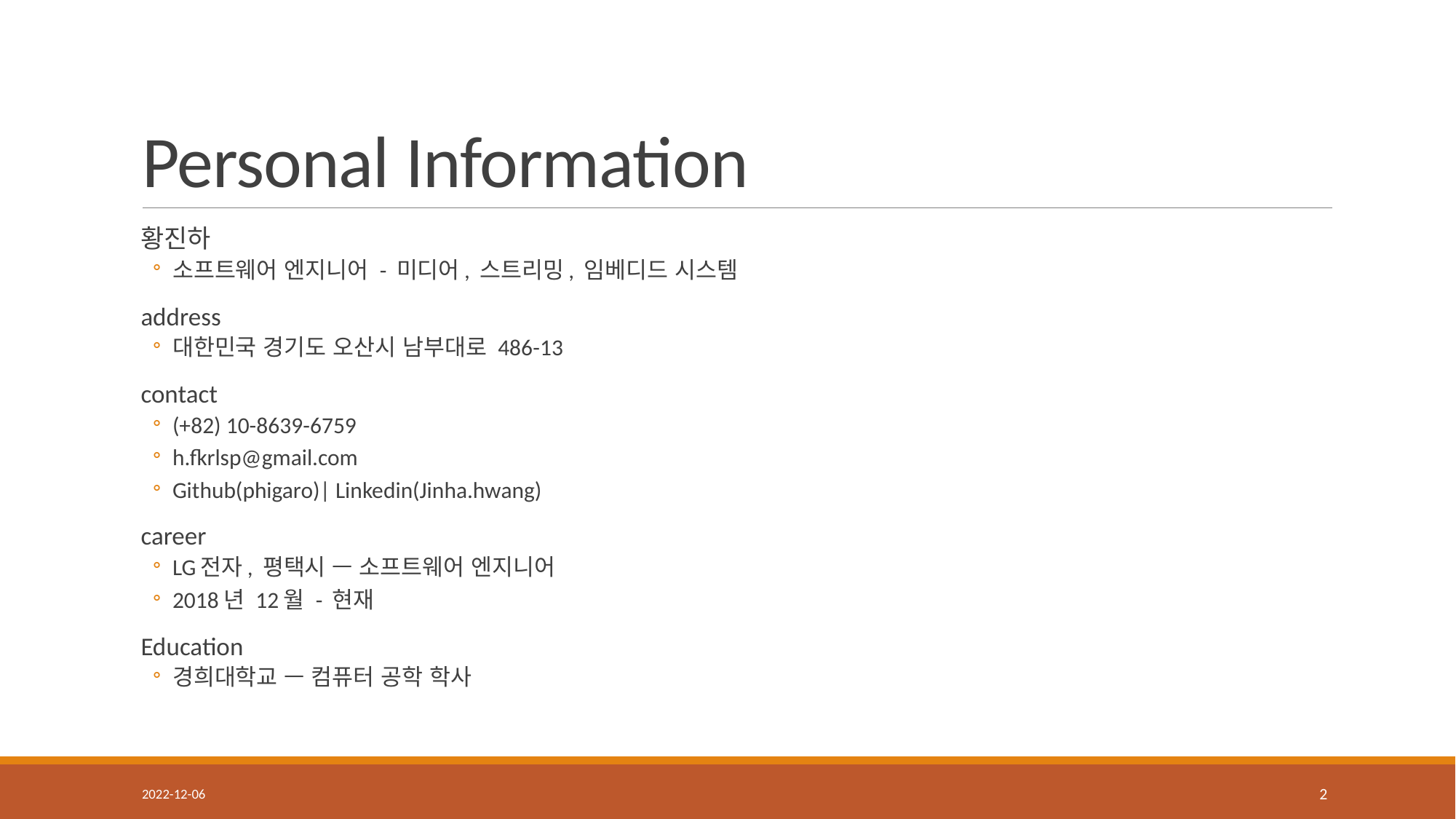

# Personal Information
황진하
소프트웨어 엔지니어 - 미디어, 스트리밍, 임베디드 시스템
address
대한민국 경기도 오산시 남부대로 486-13
contact
(+82) 10-8639-6759
h.fkrlsp@gmail.com
Github(phigaro)| Linkedin(Jinha.hwang)
career
LG전자, 평택시 — 소프트웨어 엔지니어
2018년 12월 - 현재
Education
경희대학교 — 컴퓨터 공학 학사
2022-12-06
2